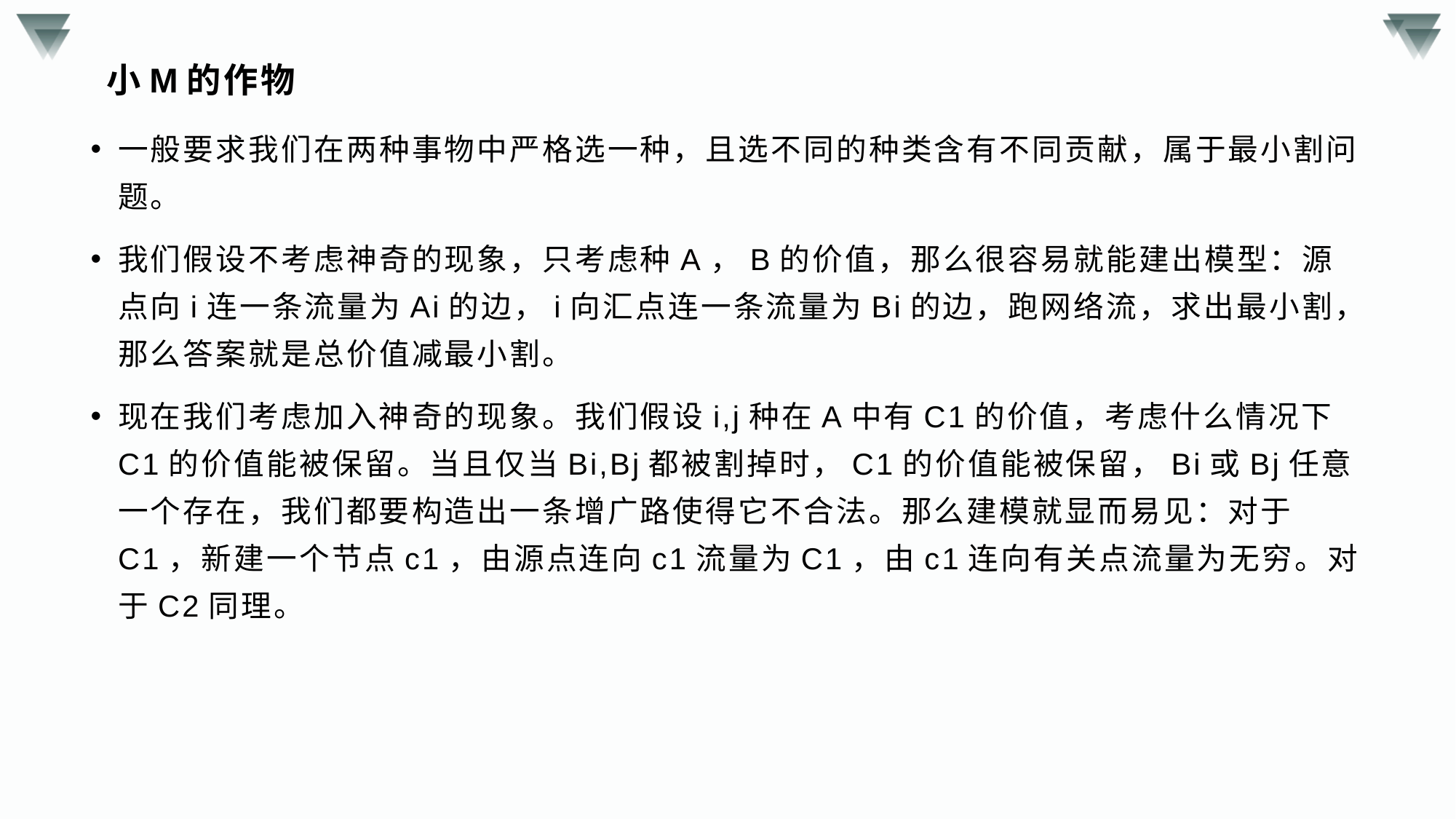

# 小M的作物
一般要求我们在两种事物中严格选一种，且选不同的种类含有不同贡献，属于最小割问题。
我们假设不考虑神奇的现象，只考虑种A，B的价值，那么很容易就能建出模型：源点向i连一条流量为Ai的边，i向汇点连一条流量为Bi的边，跑网络流，求出最小割，那么答案就是总价值减最小割。
现在我们考虑加入神奇的现象。我们假设i,j种在A中有C1的价值，考虑什么情况下C1的价值能被保留。当且仅当Bi,Bj都被割掉时，C1的价值能被保留，Bi或Bj任意一个存在，我们都要构造出一条增广路使得它不合法。那么建模就显而易见：对于C1，新建一个节点c1，由源点连向c1流量为C1，由c1连向有关点流量为无穷。对于C2同理。